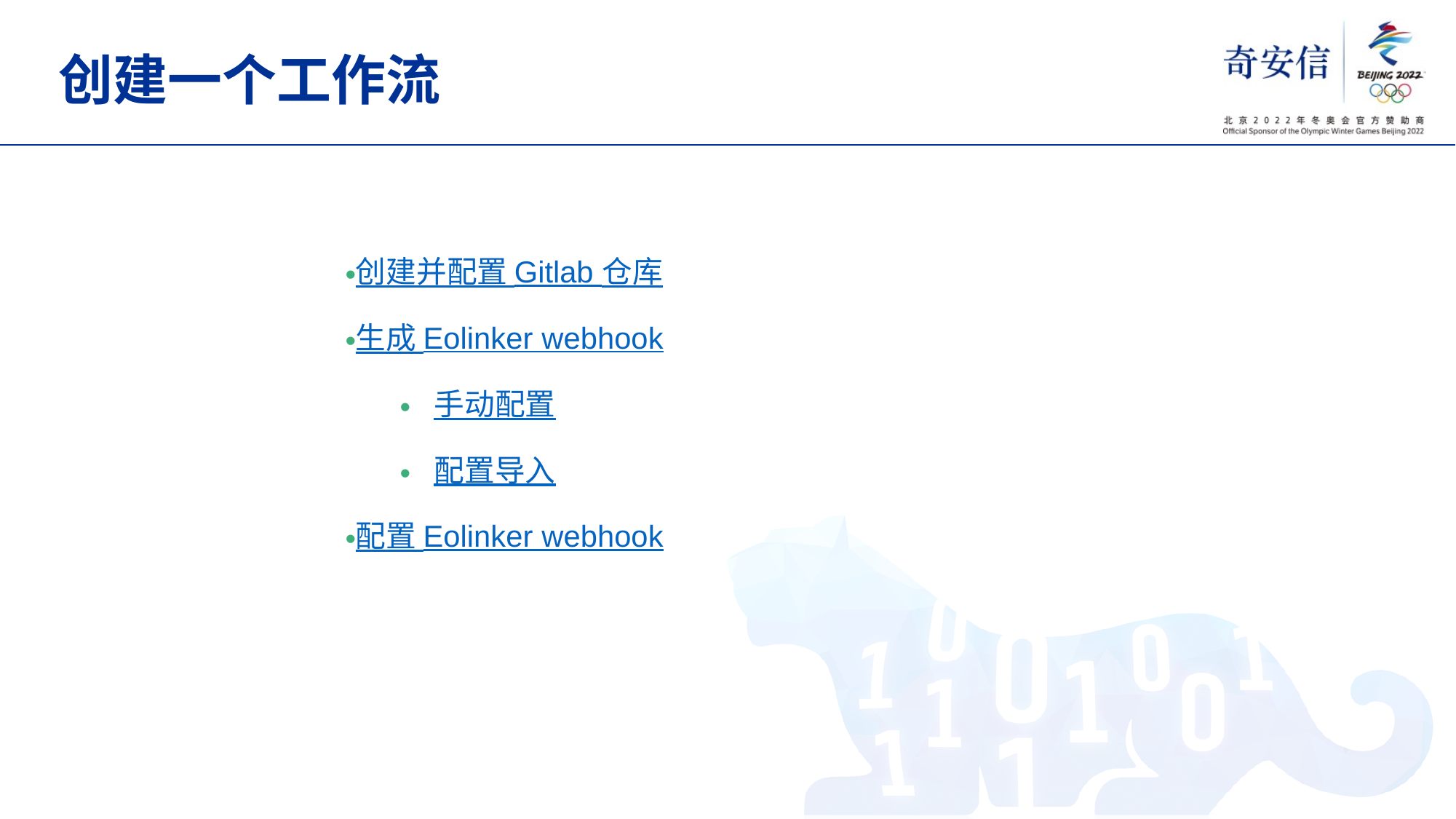

# 创建一个工作流
创建并配置 Gitlab 仓库
生成 Eolinker webhook
手动配置
配置导入
配置 Eolinker webhook